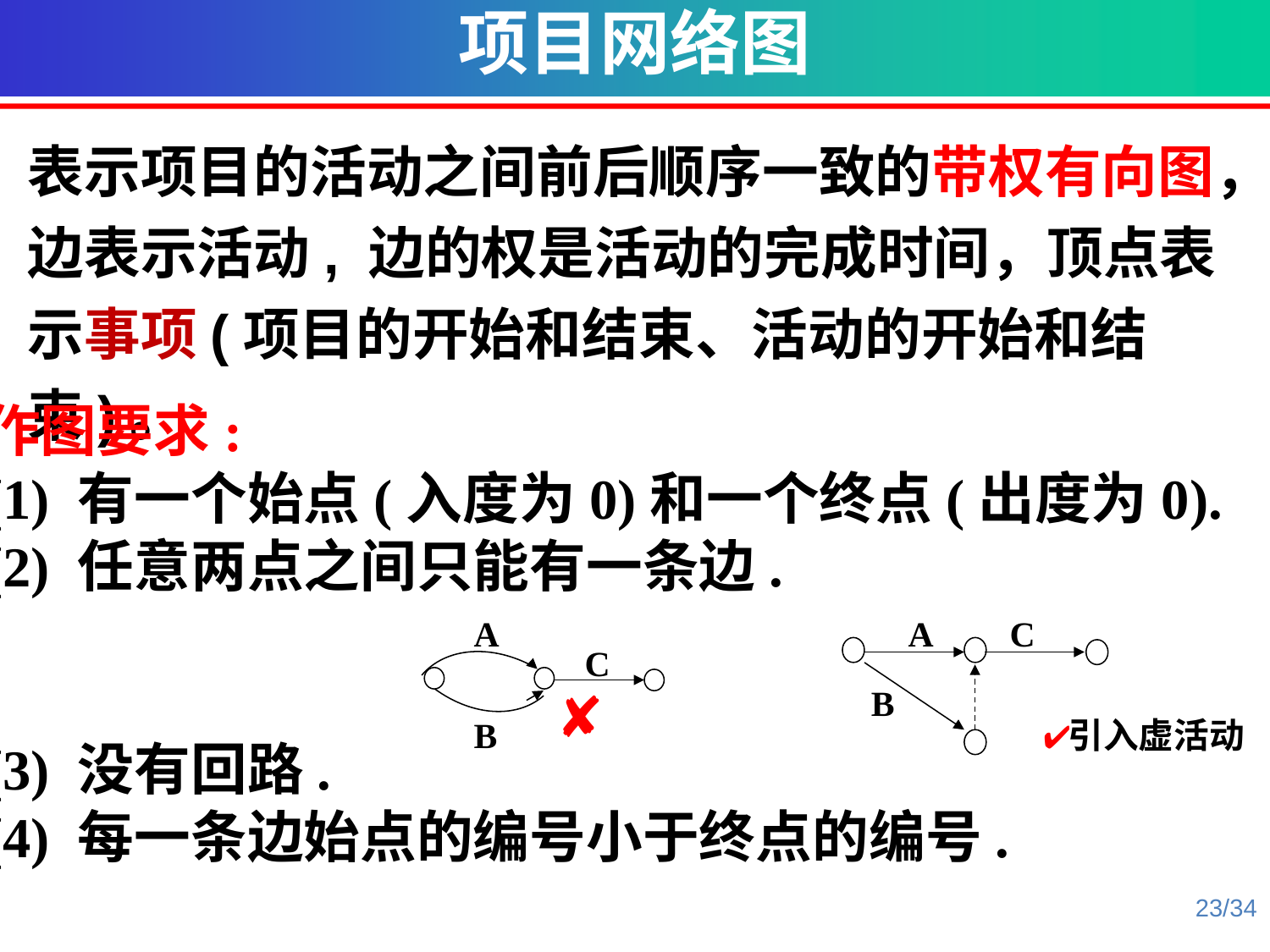

项目网络图
表示项目的活动之间前后顺序一致的带权有向图，边表示活动, 边的权是活动的完成时间，顶点表示事项(项目的开始和结束、活动的开始和结束)。
作图要求:
(1) 有一个始点(入度为0)和一个终点(出度为0).
(2) 任意两点之间只能有一条边.

(3) 没有回路.
(4) 每一条边始点的编号小于终点的编号.

A
A
C

C

B
B
引入虚活动
✘
✔
23/34